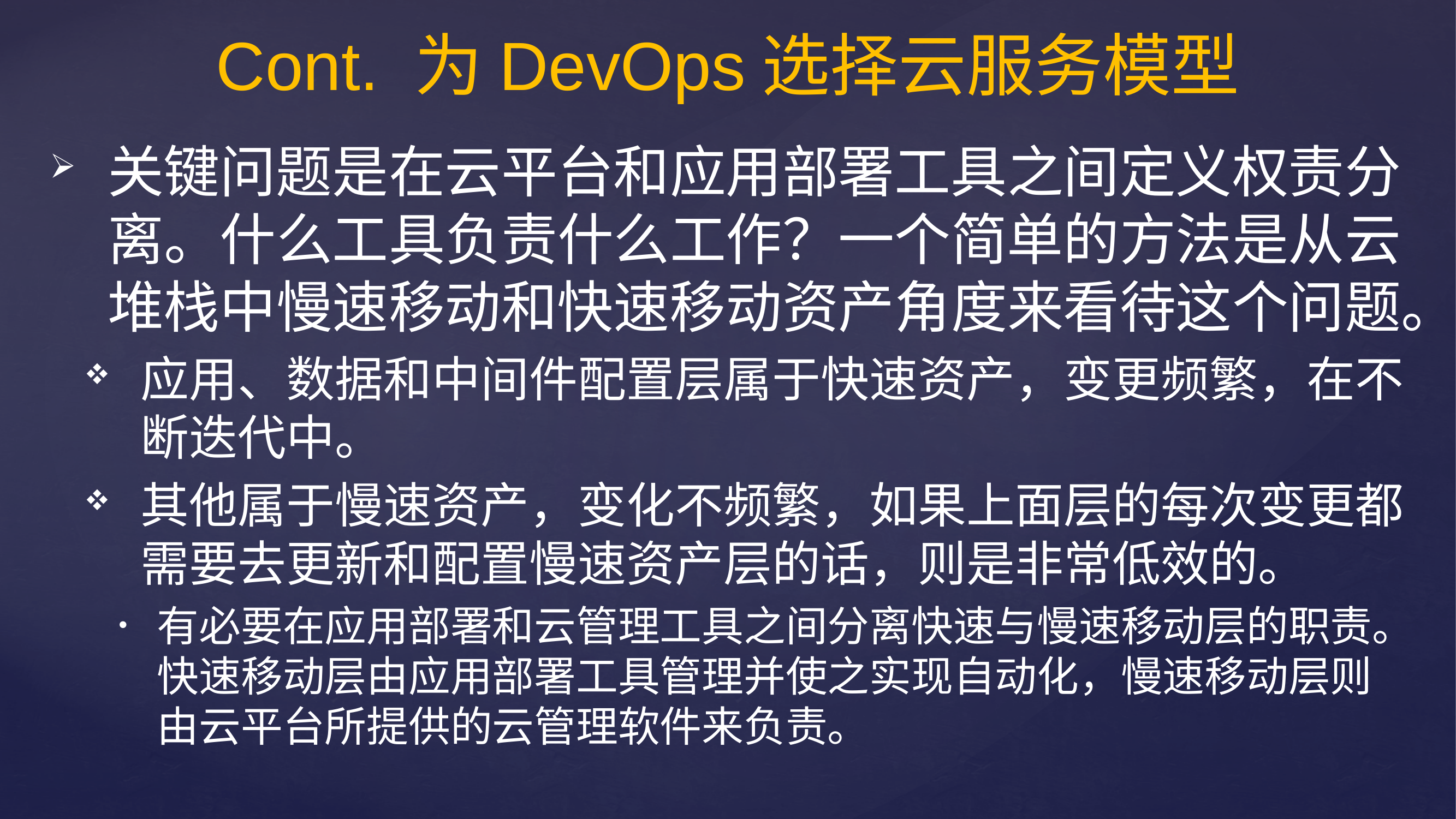

# Cont. 为DevOps选择云服务模型
关键问题是在云平台和应用部署工具之间定义权责分离。什么工具负责什么工作？一个简单的方法是从云堆栈中慢速移动和快速移动资产角度来看待这个问题。
应用、数据和中间件配置层属于快速资产，变更频繁，在不断迭代中。
其他属于慢速资产，变化不频繁，如果上面层的每次变更都需要去更新和配置慢速资产层的话，则是非常低效的。
有必要在应用部署和云管理工具之间分离快速与慢速移动层的职责。快速移动层由应用部署工具管理并使之实现自动化，慢速移动层则由云平台所提供的云管理软件来负责。